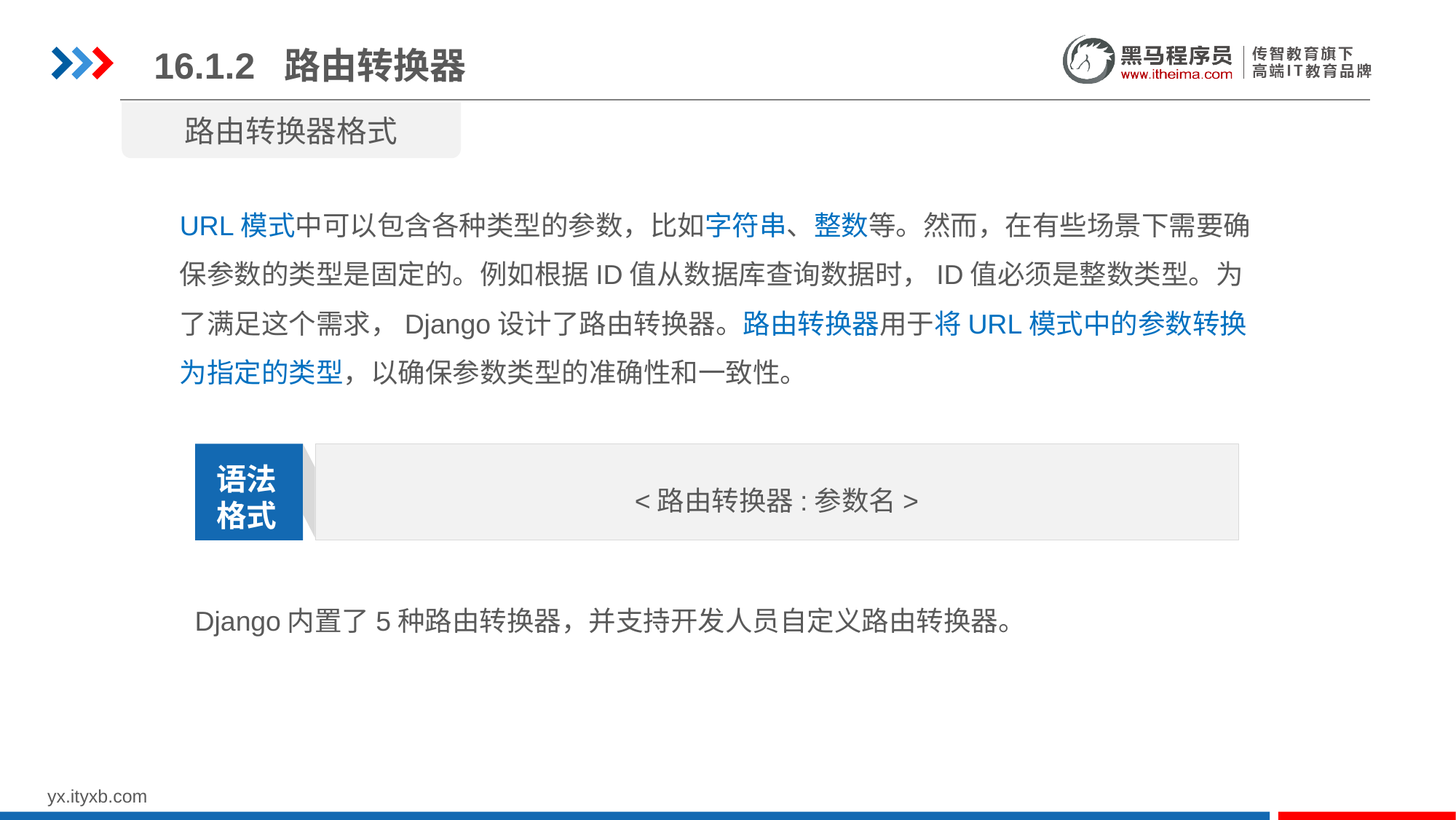

16.1.2  路由转换器

路由转换器格式
URL模式中可以包含各种类型的参数，比如字符串、整数等。然而，在有些场景下需要确保参数的类型是固定的。例如根据ID值从数据库查询数据时，ID值必须是整数类型。为了满足这个需求，Django设计了路由转换器。路由转换器用于将URL模式中的参数转换为指定的类型，以确保参数类型的准确性和一致性。

<路由转换器:参数名>

语法
格式
Django内置了5种路由转换器，并支持开发人员自定义路由转换器。